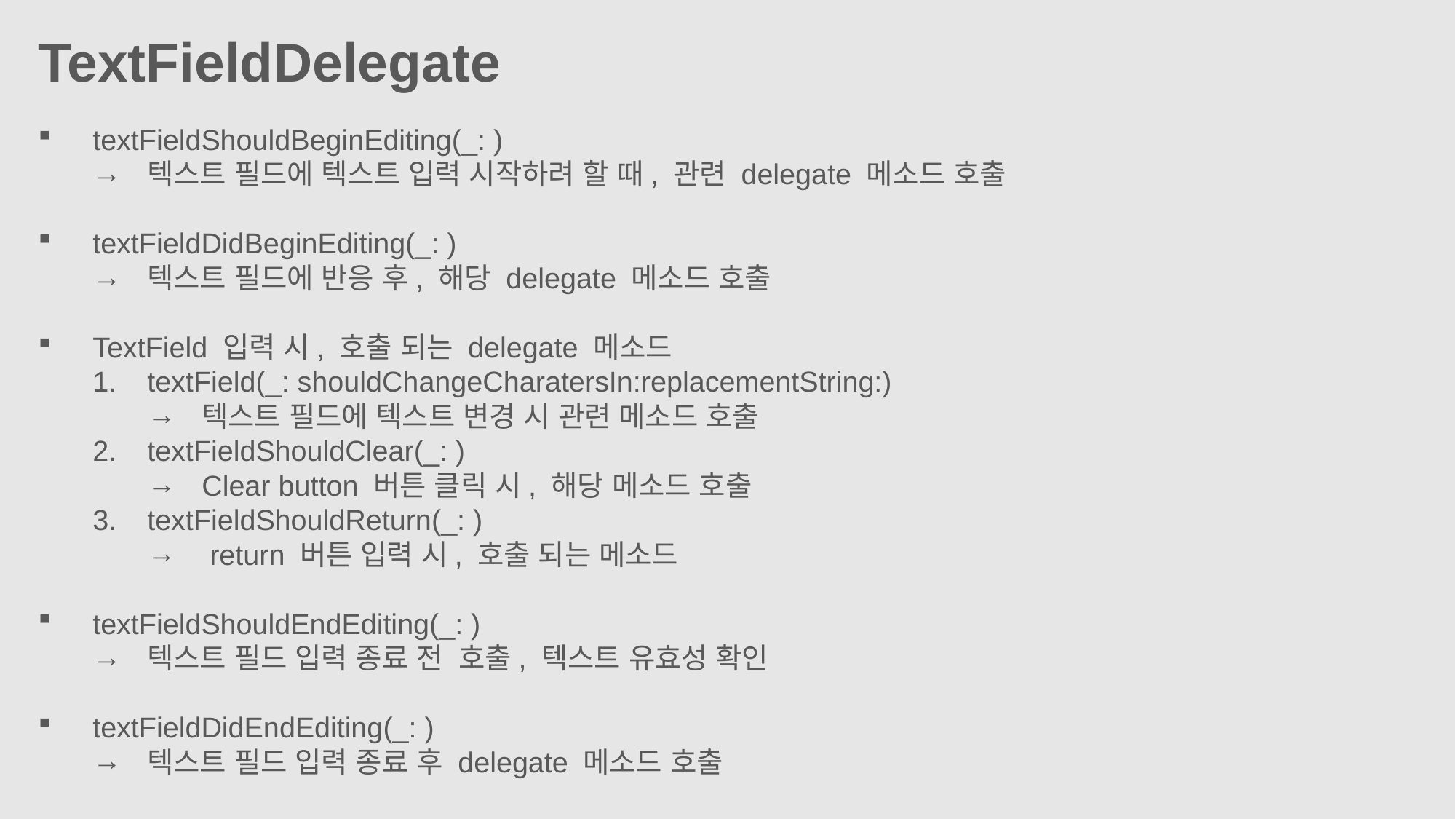

TextFieldDelegate
textFieldShouldBeginEditing(_: )
텍스트 필드에 텍스트 입력 시작하려 할 때, 관련 delegate 메소드 호출
textFieldDidBeginEditing(_: )
텍스트 필드에 반응 후, 해당 delegate 메소드 호출
TextField 입력 시, 호출 되는 delegate 메소드
textField(_: shouldChangeCharatersIn:replacementString:)
텍스트 필드에 텍스트 변경 시 관련 메소드 호출
textFieldShouldClear(_: )
Clear button 버튼 클릭 시, 해당 메소드 호출
textFieldShouldReturn(_: )
 return 버튼 입력 시, 호출 되는 메소드
textFieldShouldEndEditing(_: )
텍스트 필드 입력 종료 전  호출, 텍스트 유효성 확인
textFieldDidEndEditing(_: )
텍스트 필드 입력 종료 후 delegate 메소드 호출
Colorized

UITextField
Delegate
ViewController
TextField